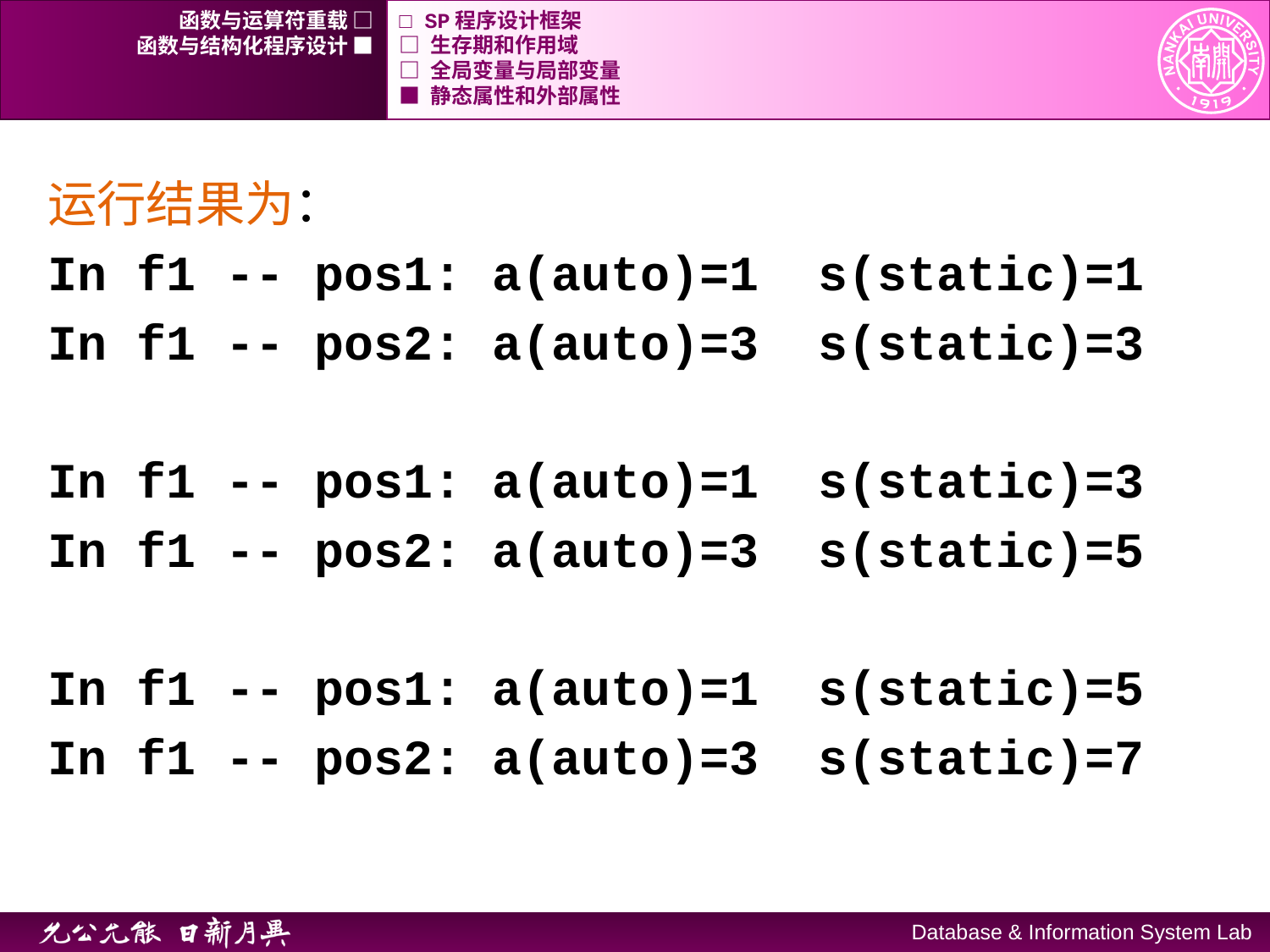

函数与运算符重载 □
□ SP程序设计框架
函数与结构化程序设计 ■
□ 生存期和作用域

□ 全局变量与局部变量

■ 静态属性和外部属性
运行结果为：
In f1 -- pos1: a(auto)=1  s(static)=1
In f1 -- pos2: a(auto)=3  s(static)=3

In f1 -- pos1: a(auto)=1  s(static)=3
In f1 -- pos2: a(auto)=3  s(static)=5

In f1 -- pos1: a(auto)=1  s(static)=5
In f1 -- pos2: a(auto)=3  s(static)=7